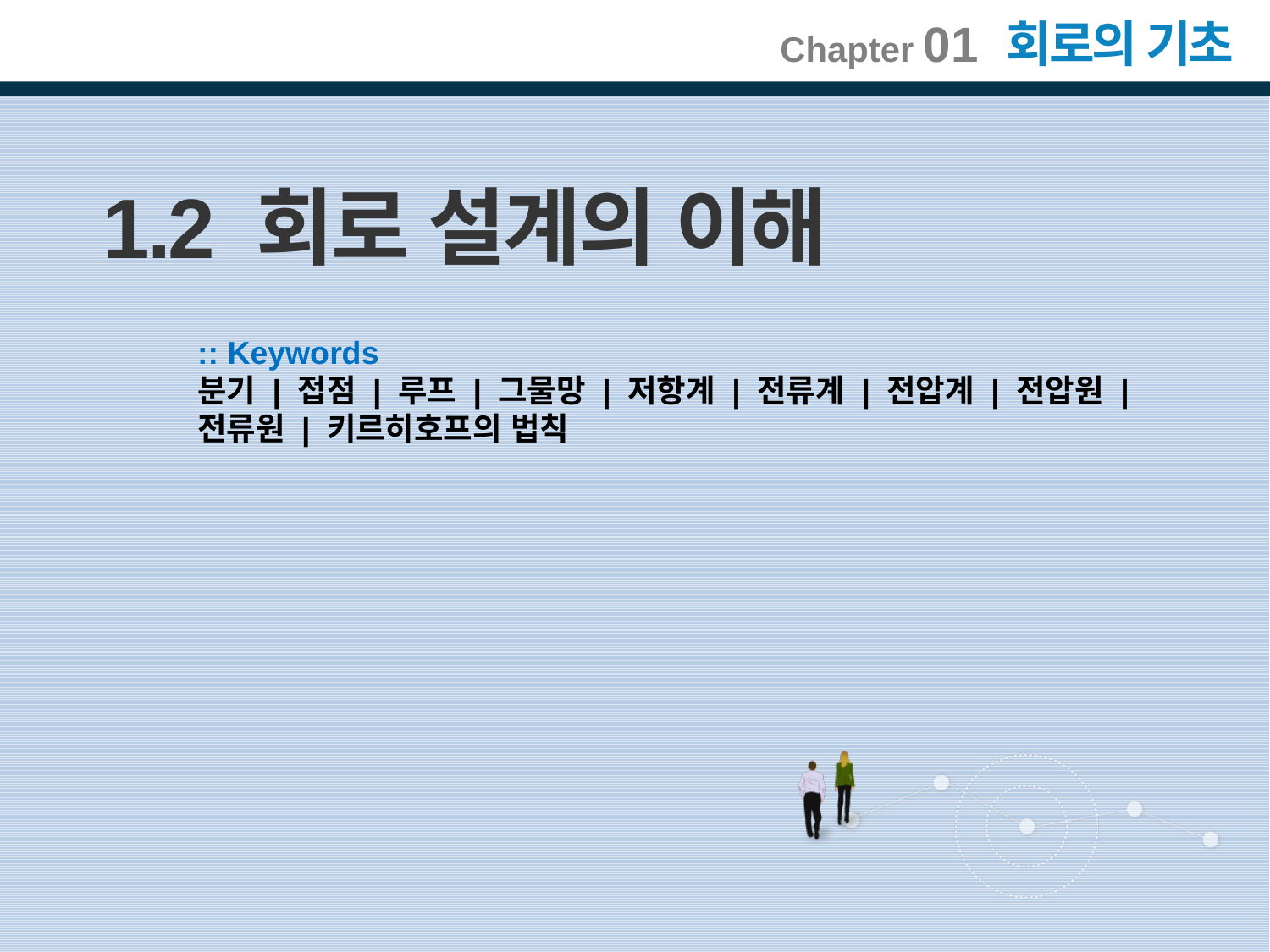

1.2 회로 설계의 이해
:: Keywords
분기 | 접점 | 루프 | 그물망 | 저항계 | 전류계 | 전압계 | 전압원 | 전류원 | 키르히호프의 법칙